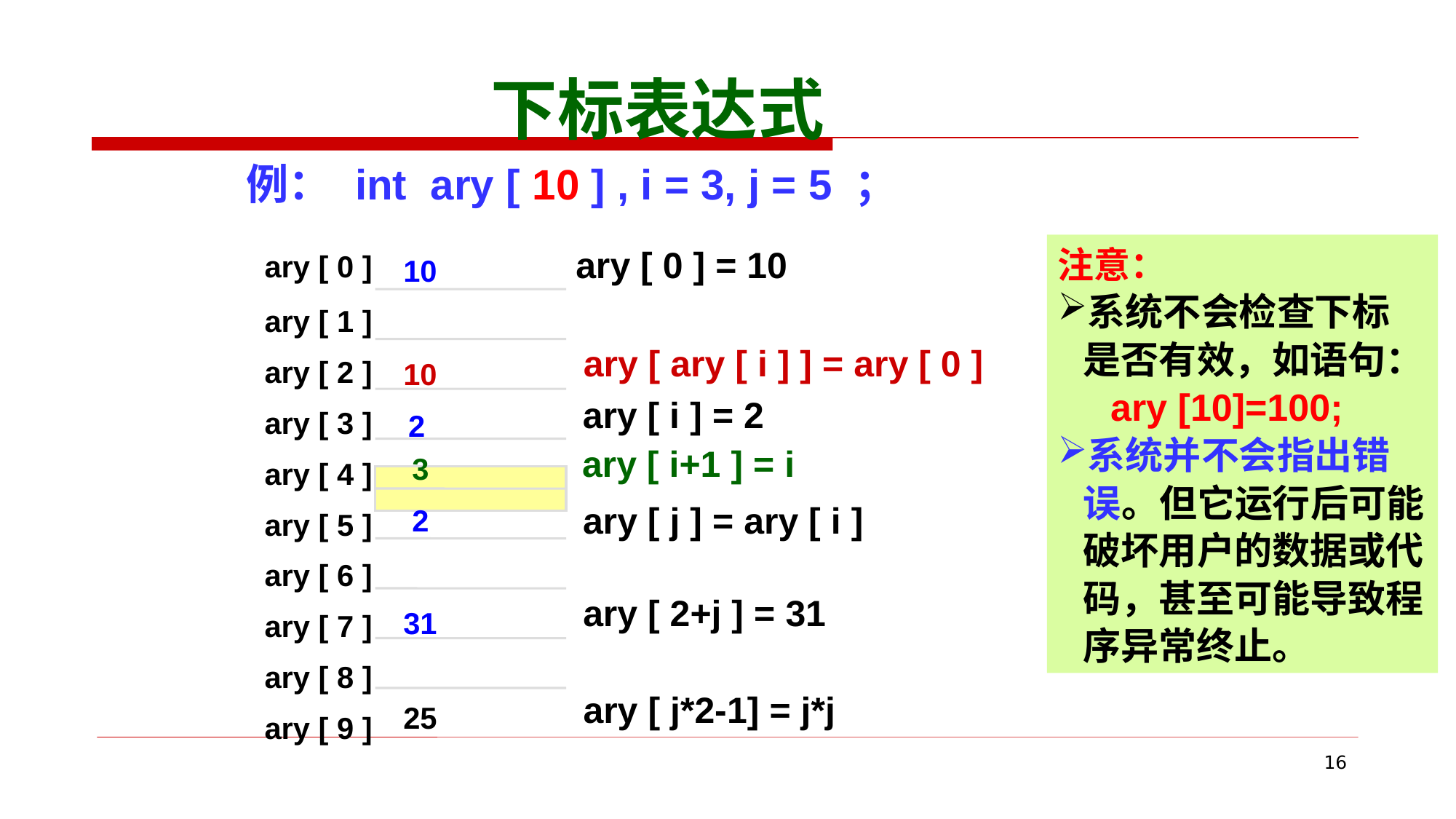

下标表达式
例：	int  ary [ 10 ] , i = 3, j = 5 ；
注意：
系统不会检查下标是否有效，如语句：
     ary [10]=100;
系统并不会指出错误。但它运行后可能破坏用户的数据或代码，甚至可能导致程序异常终止。
ary [ 0 ] = 10
ary [ 0 ]
ary [ 1 ]
ary [ 2 ]
ary [ 3 ]
ary [ 4 ]
ary [ 5 ]
ary [ 6 ]
ary [ 7 ]
ary [ 8 ]
ary [ 9 ]
10

ary [ ary [ i ] ] = ary [ 0 ]
10
ary [ i ] = 2
2
ary [ i+1 ] = i
3
ary [ j ] = ary [ i ]
2
ary [ 2+j ] = 31
31
ary [ j*2-1] = j*j
25
16